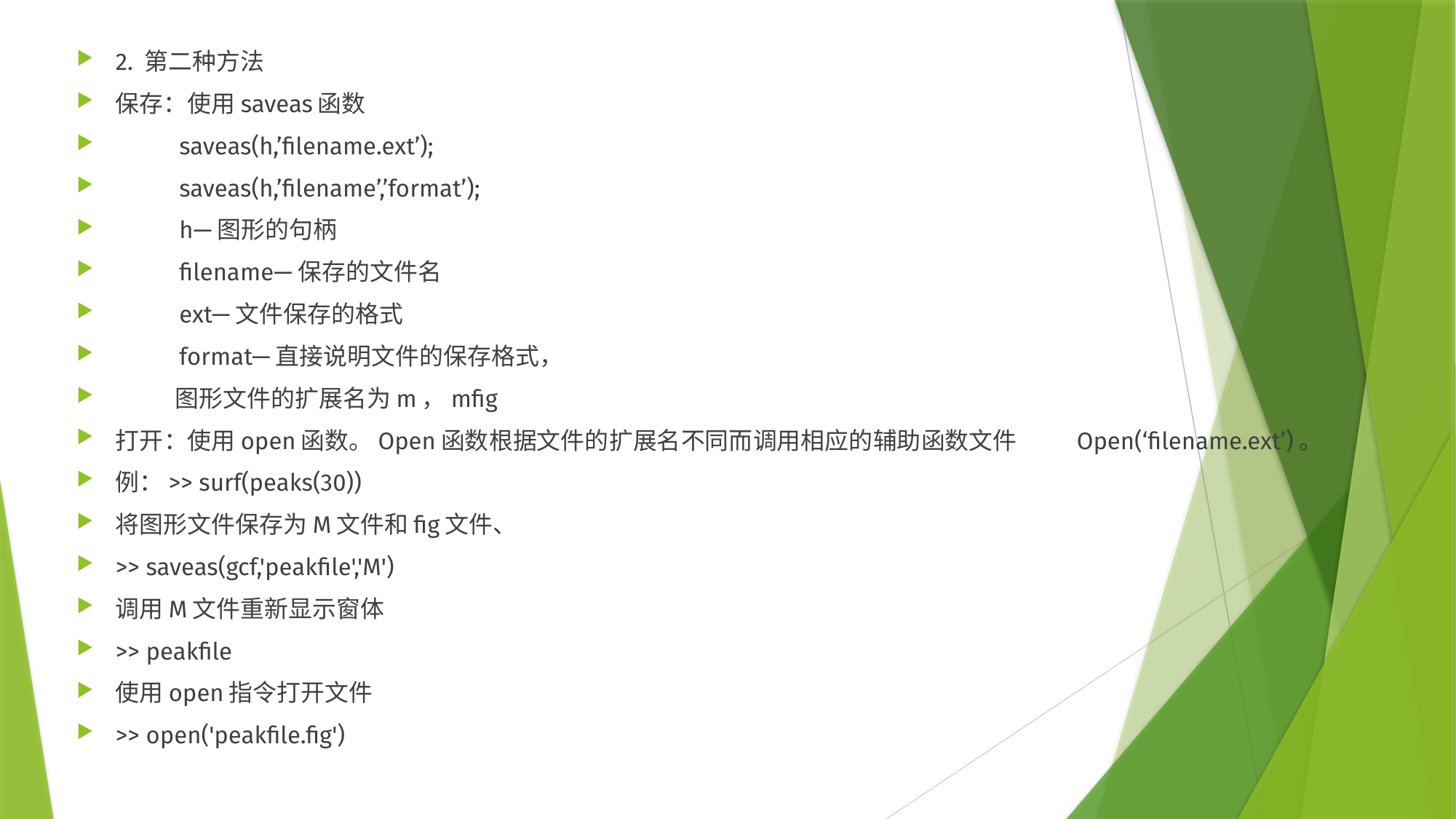

2. 第二种方法
保存：使用saveas函数
          saveas(h,’filename.ext’);
          saveas(h,’filename’,’format’);
          h—图形的句柄
          filename—保存的文件名
          ext—文件保存的格式
          format—直接说明文件的保存格式，
          图形文件的扩展名为m，mfig
打开：使用open函数。Open函数根据文件的扩展名不同而调用相应的辅助函数文件          Open(‘filename.ext’)。
例：>> surf(peaks(30))
将图形文件保存为M文件和fig文件、
>> saveas(gcf,'peakfile','M')
调用M文件重新显示窗体
>> peakfile
使用open指令打开文件
>> open('peakfile.fig')